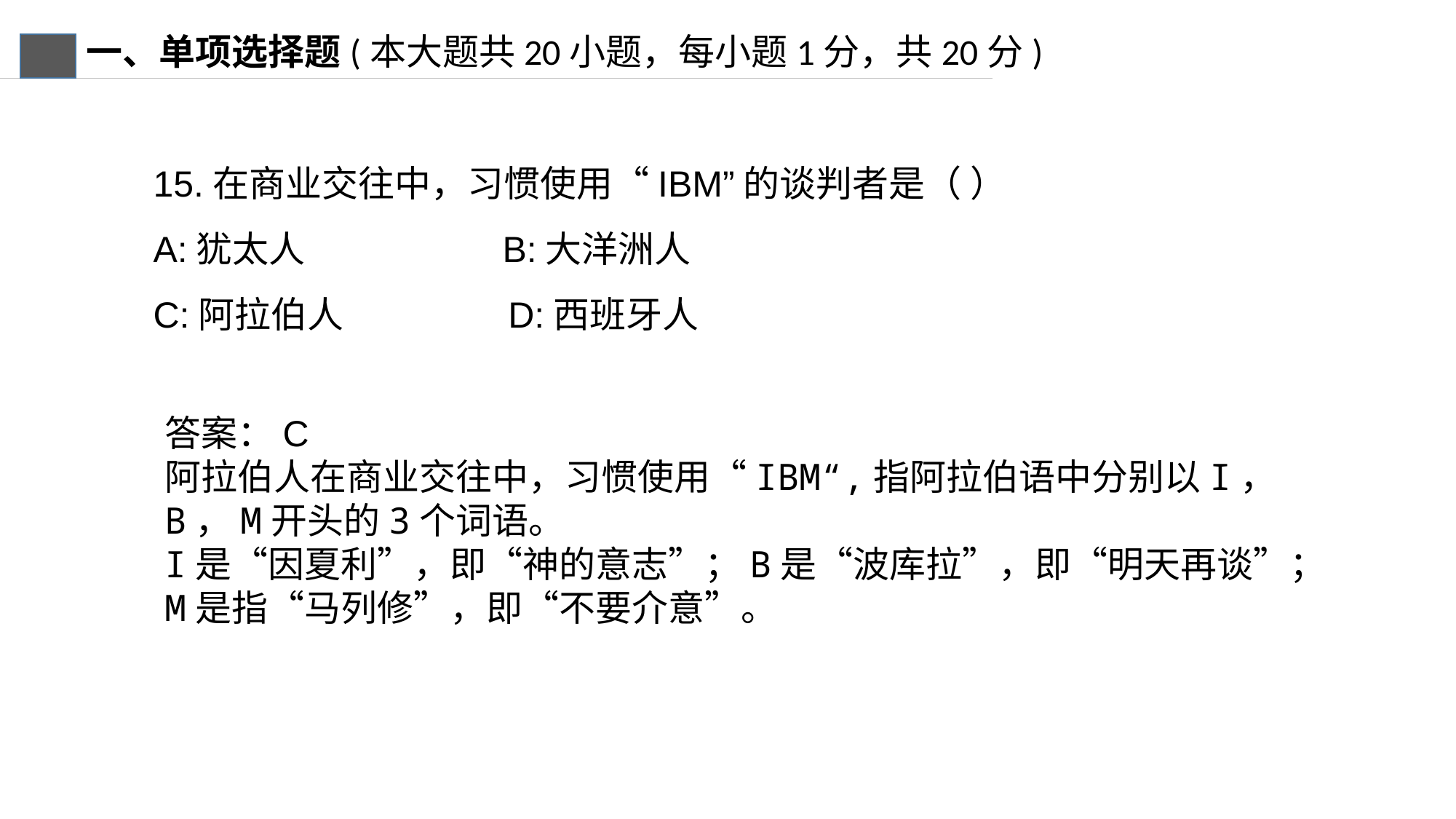

一、单项选择题(本大题共20小题，每小题1分，共20分)

15.在商业交往中，习惯使用“IBM”的谈判者是（ ）
A:犹太人                       B:大洋洲人
C:阿拉伯人                   D:西班牙人
答案：C
阿拉伯人在商业交往中，习惯使用“IBM“,指阿拉伯语中分别以I，B，M开头的3个词语。
I是“因夏利”，即“神的意志”；B是“波库拉”，即“明天再谈”；M是指“马列修”，即“不要介意”。